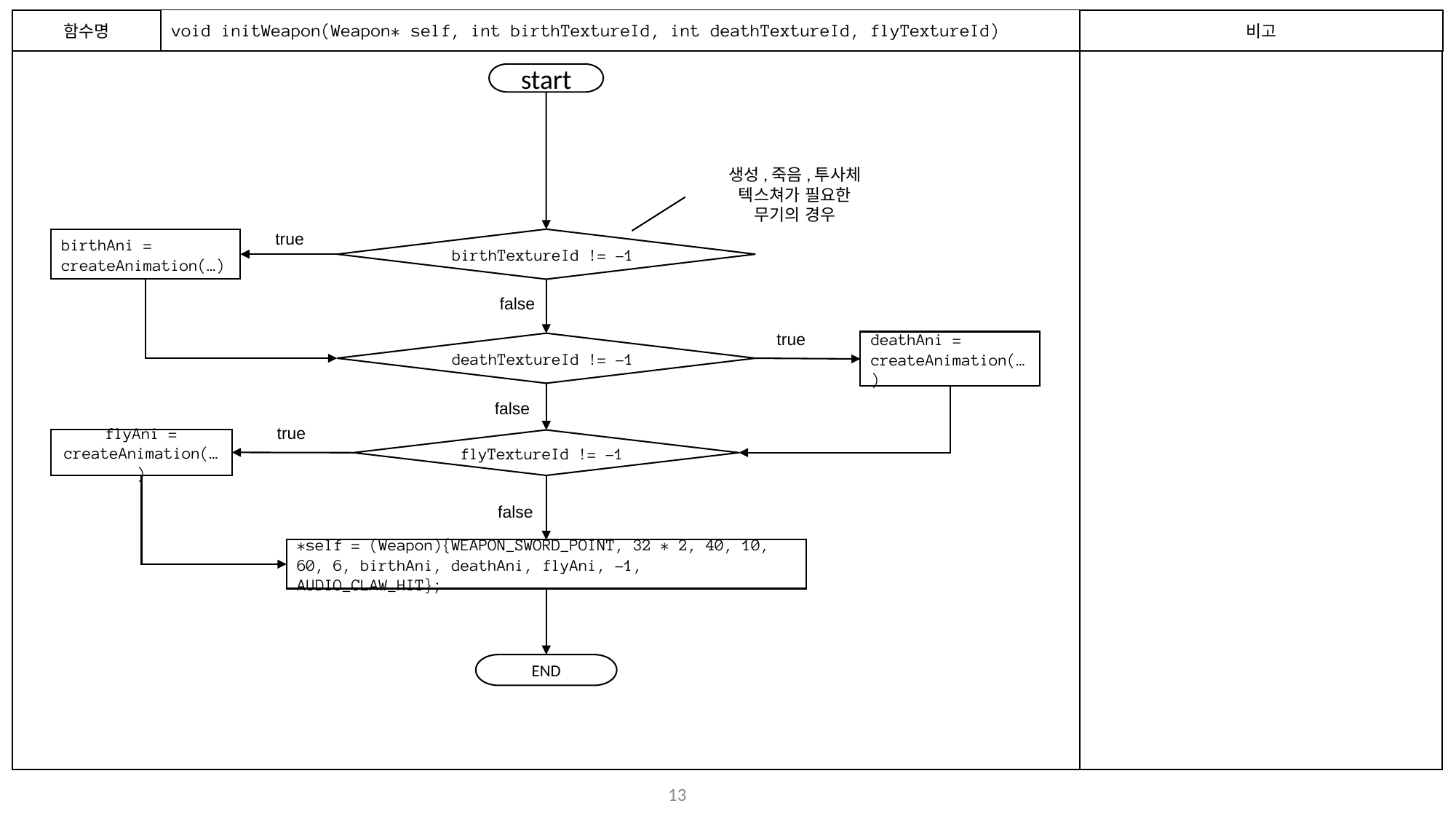

함수명
# void initWeapon(Weapon* self, int birthTextureId, int deathTextureId, flyTextureId)
비고

start
생성,죽음,투사체 텍스쳐가 필요한 무기의 경우
true
birthAni = createAnimation(…)
birthTextureId != -1
false
true
deathAni = createAnimation(…)
deathTextureId != -1
false
true
flyAni = createAnimation(…)
flyTextureId != -1
false
*self = (Weapon){WEAPON_SWORD_POINT, 32 * 2, 40, 10, 60, 6, birthAni, deathAni, flyAni, -1, AUDIO_CLAW_HIT};
END
13